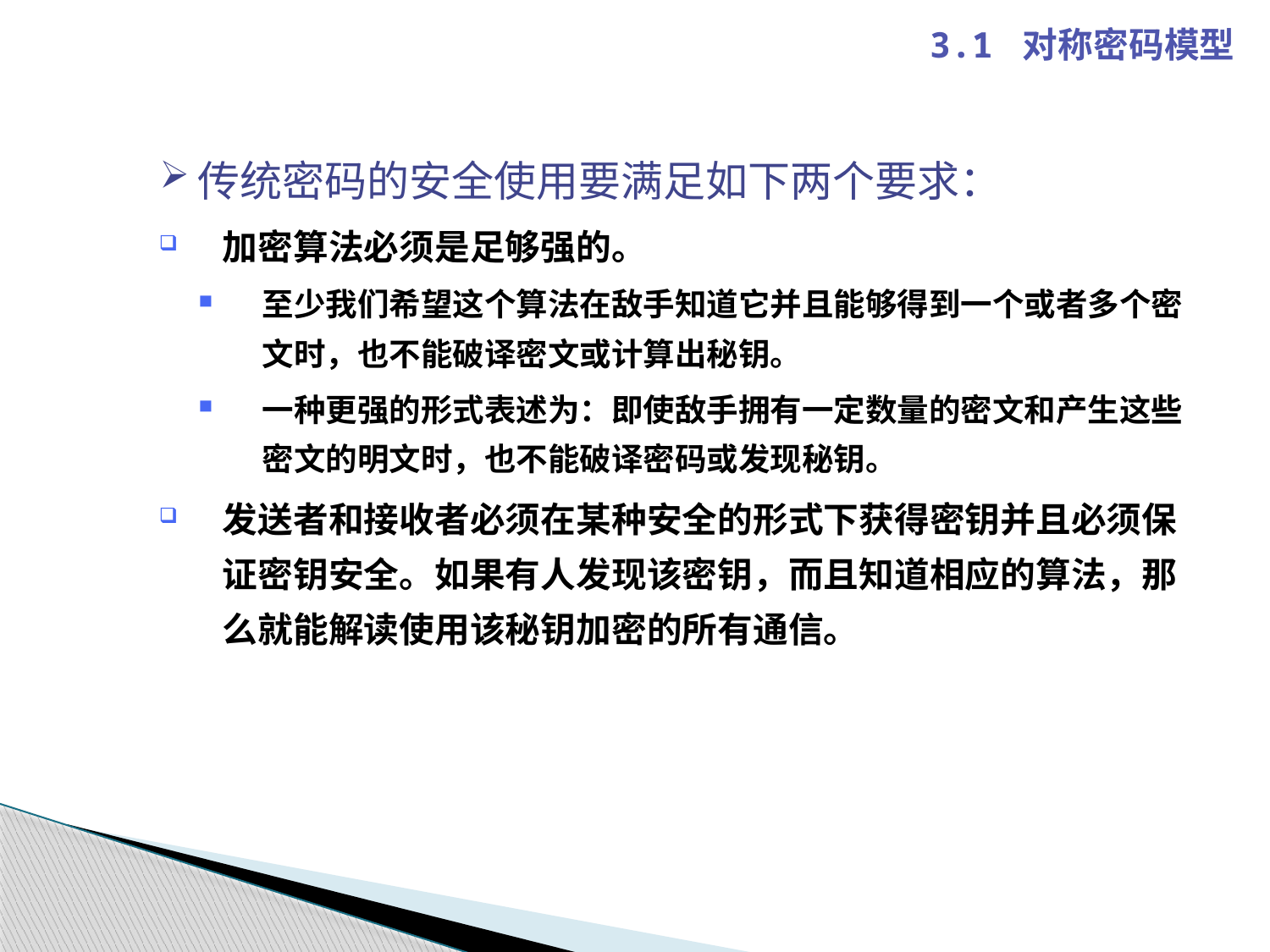

3.1 对称密码模型
传统密码的安全使用要满足如下两个要求：
加密算法必须是足够强的。
至少我们希望这个算法在敌手知道它并且能够得到一个或者多个密文时，也不能破译密文或计算出秘钥。
一种更强的形式表述为：即使敌手拥有一定数量的密文和产生这些密文的明文时，也不能破译密码或发现秘钥。
发送者和接收者必须在某种安全的形式下获得密钥并且必须保证密钥安全。如果有人发现该密钥，而且知道相应的算法，那么就能解读使用该秘钥加密的所有通信。